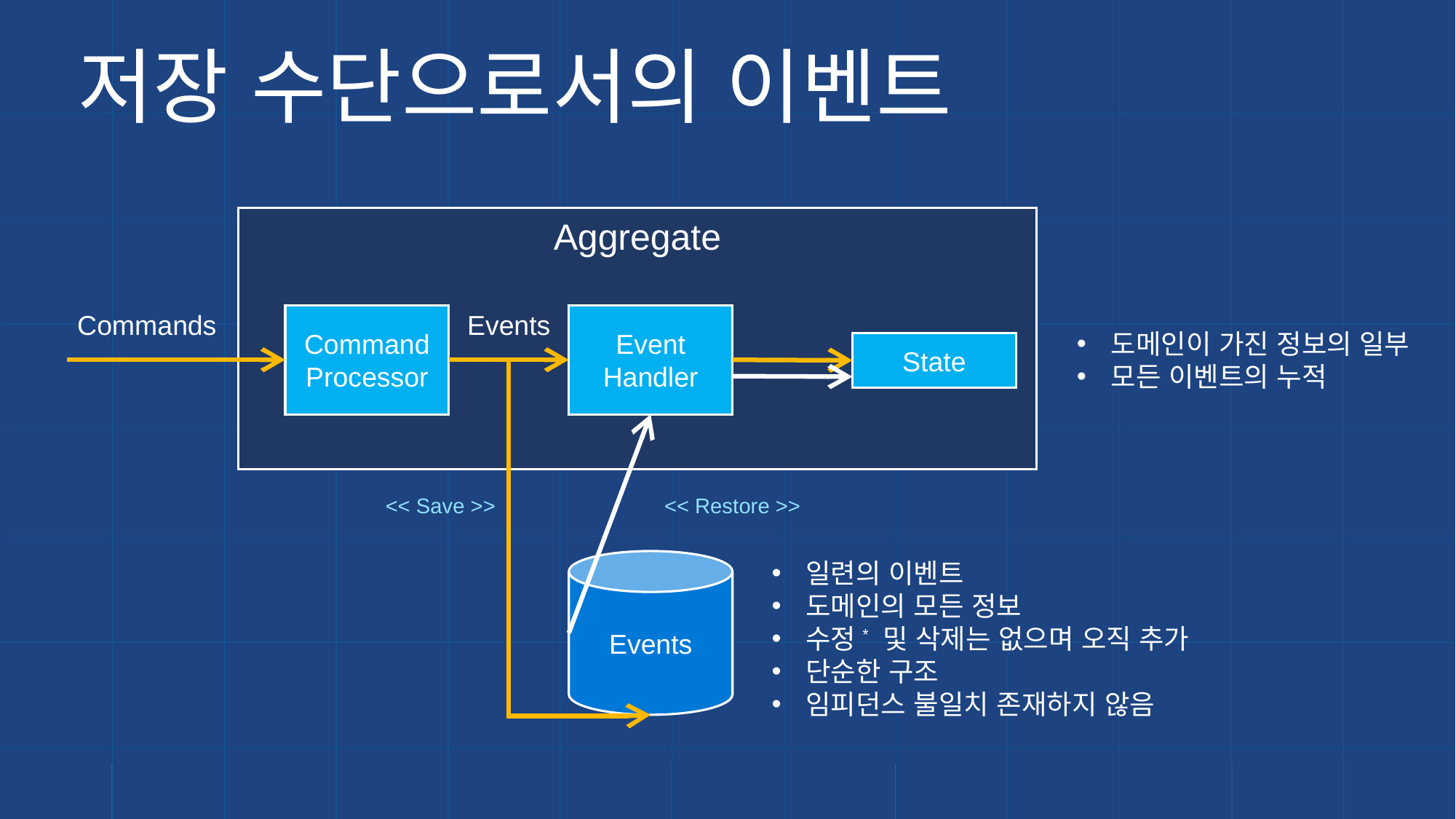

# 저장 수단으로서의 이벤트
Aggregate
Commands
Events
Command
Processor
Event
Handler
도메인이 가진 정보의 일부
모든 이벤트의 누적
State
<< Save >>
<< Restore >>
일련의 이벤트
도메인의 모든 정보
수정* 및 삭제는 없으며 오직 추가
단순한 구조
임피던스 불일치 존재하지 않음
Events